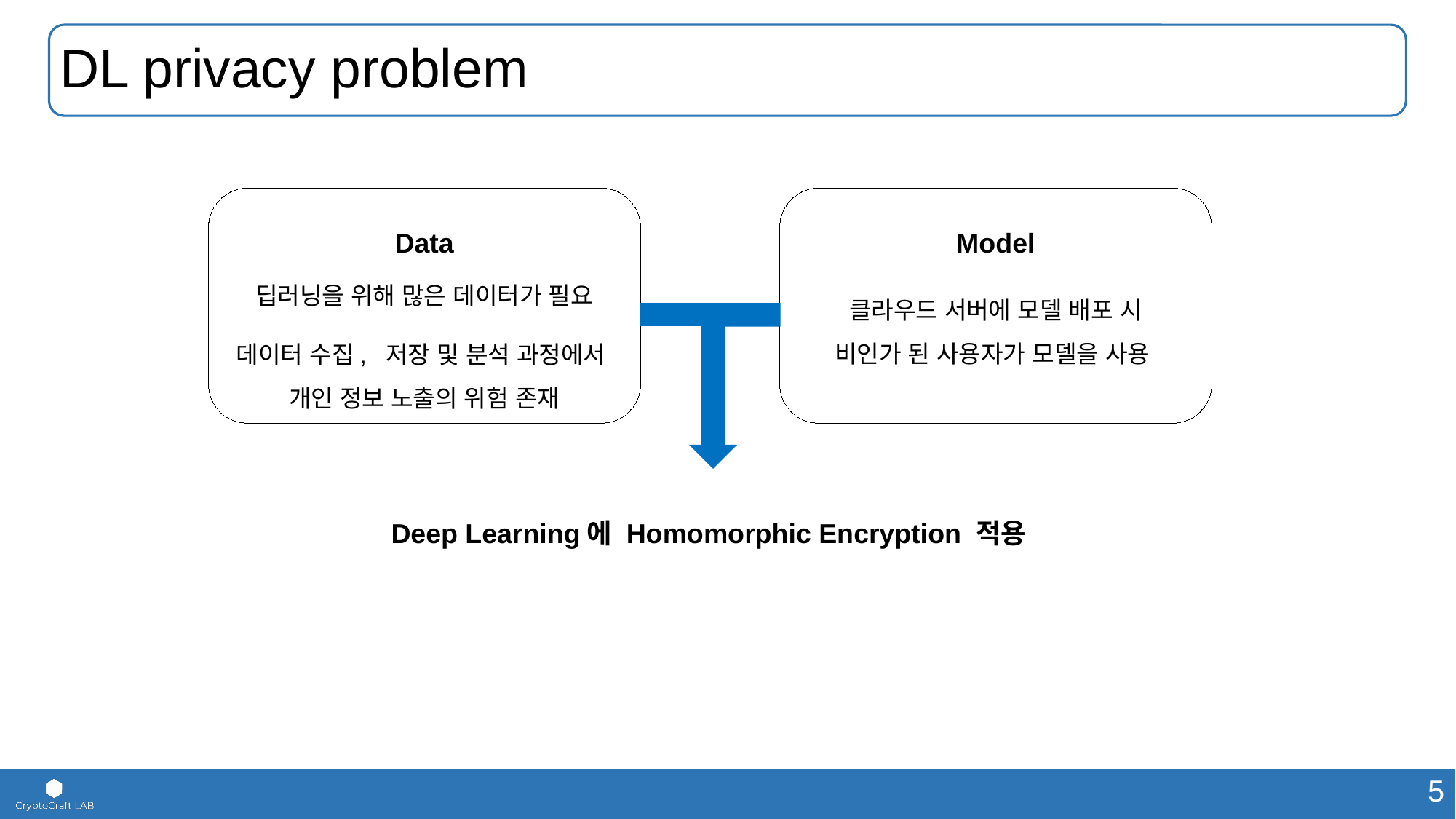

# DL privacy problem

Model
클라우드 서버에 모델 배포 시
비인가 된 사용자가 모델을 사용
Data
딥러닝을 위해 많은 데이터가 필요
데이터 수집,  저장 및 분석 과정에서
개인 정보 노출의 위험 존재

Deep Learning에 Homomorphic Encryption 적용